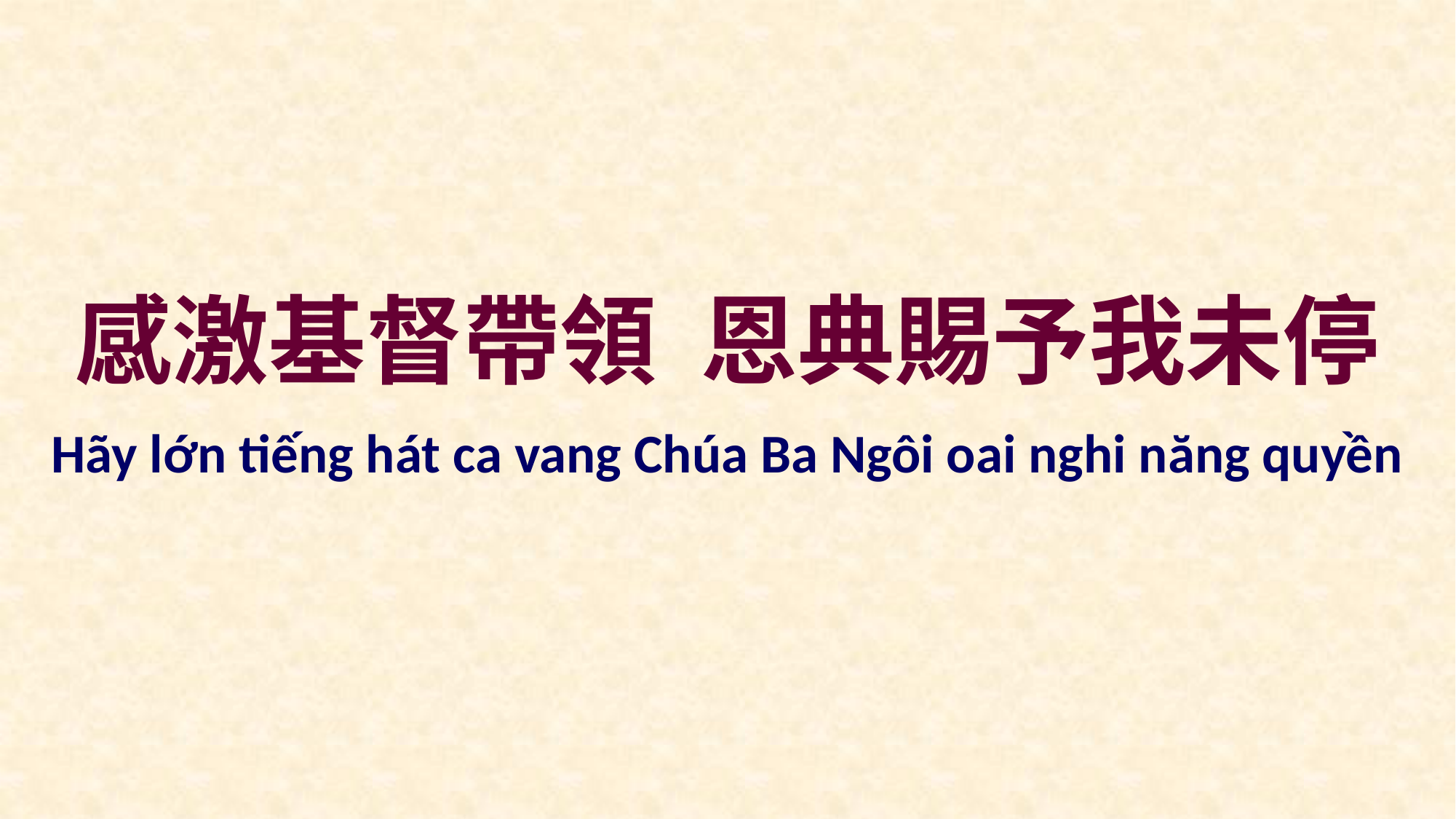

感激基督帶領  恩典賜予我未停
Hãy lớn tiếng hát ca vang Chúa Ba Ngôi oai nghi năng quyền